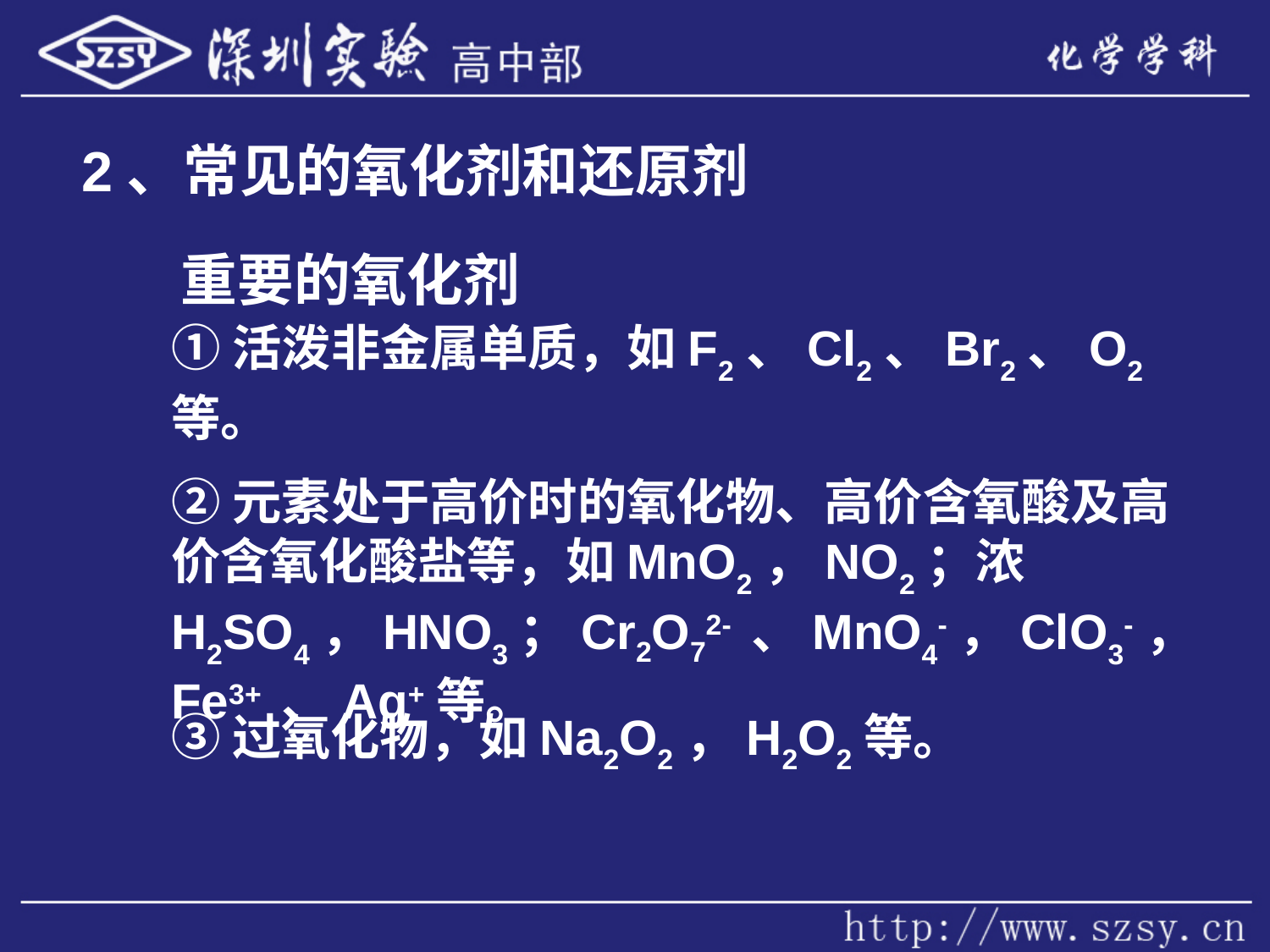

2、常见的氧化剂和还原剂
重要的氧化剂
①活泼非金属单质，如F2、Cl2、Br2、O2等。
②元素处于高价时的氧化物、高价含氧酸及高价含氧化酸盐等，如MnO2，NO2；浓H2SO4，HNO3；Cr2O72- 、MnO4-，ClO3-，Fe3+ 、Ag+等。
③过氧化物，如Na2O2，H2O2等。